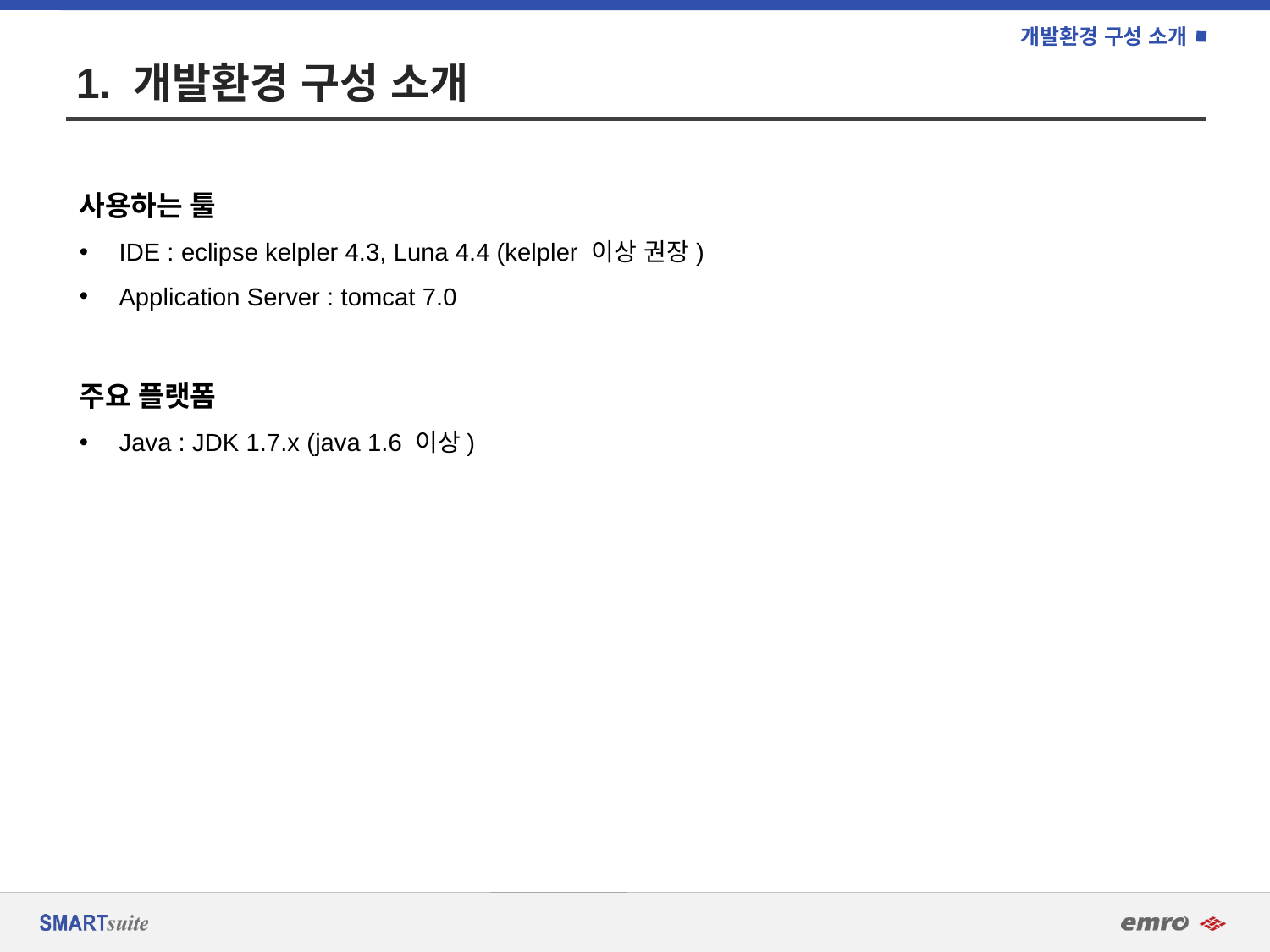

개발환경 구성 소개
# 1. 개발환경 구성 소개
사용하는 툴
IDE : eclipse kelpler 4.3, Luna 4.4 (kelpler 이상 권장)
Application Server : tomcat 7.0

주요 플랫폼
Java : JDK 1.7.x (java 1.6 이상)